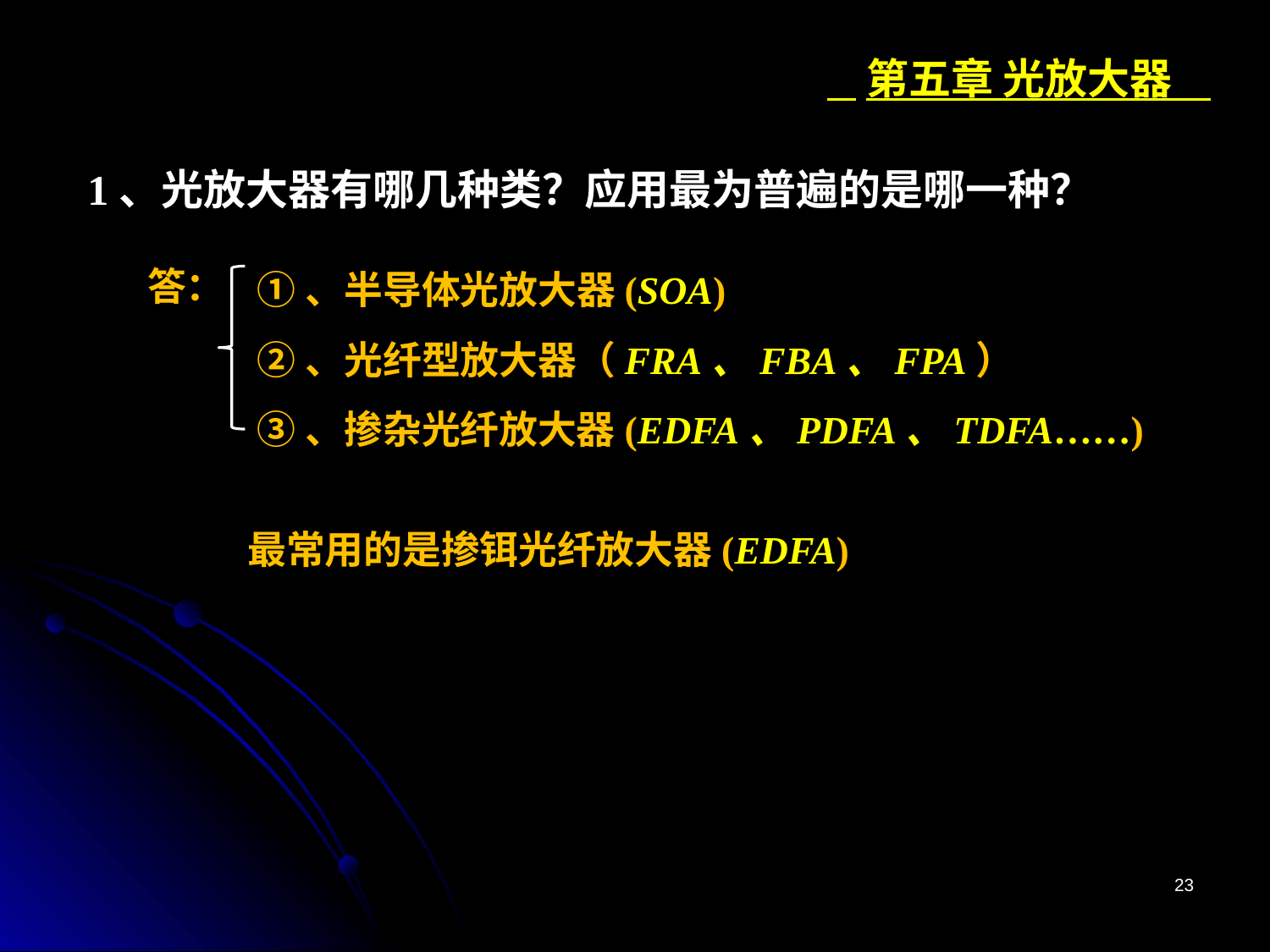

第五章 光放大器
1、光放大器有哪几种类？应用最为普遍的是哪一种？
答：
①、半导体光放大器(SOA)
②、光纤型放大器（FRA、FBA、FPA）
③、掺杂光纤放大器(EDFA、PDFA、TDFA……)

最常用的是掺铒光纤放大器(EDFA)

23